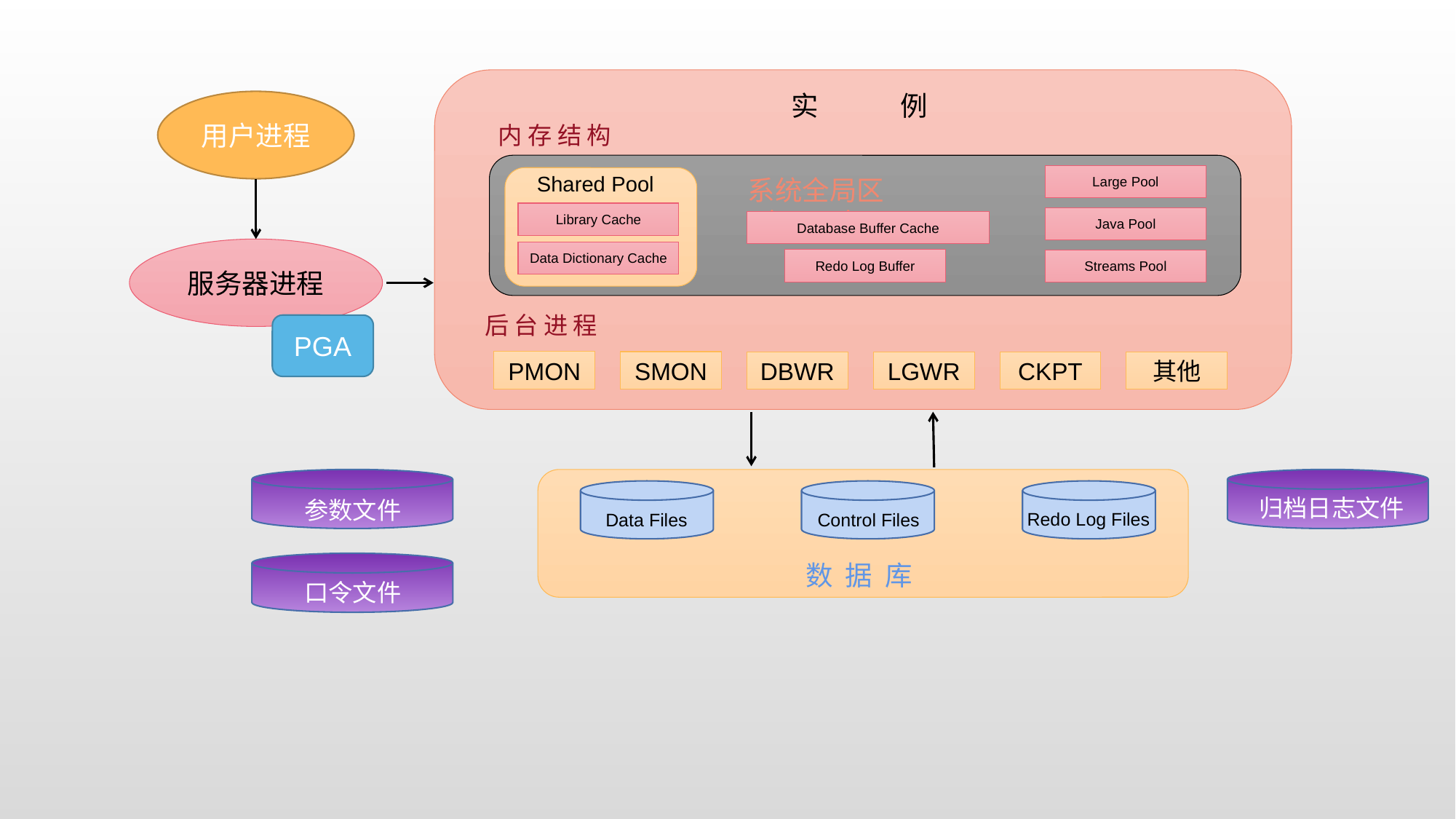

实	例
用户进程
内 存 结 构

Shared Pool
Large Pool

系统全局区（SGA）
Library Cache
Java Pool
Database Buffer Cache
服务器进程
Data Dictionary Cache
Redo Log Buffer
Streams Pool
后 台 进 程
PGA
PMON
SMON
DBWR
LGWR
CKPT
其他

归档日志文件
参数文件
Redo Log Files
Control Files
Data Files

数  据  库
口令文件